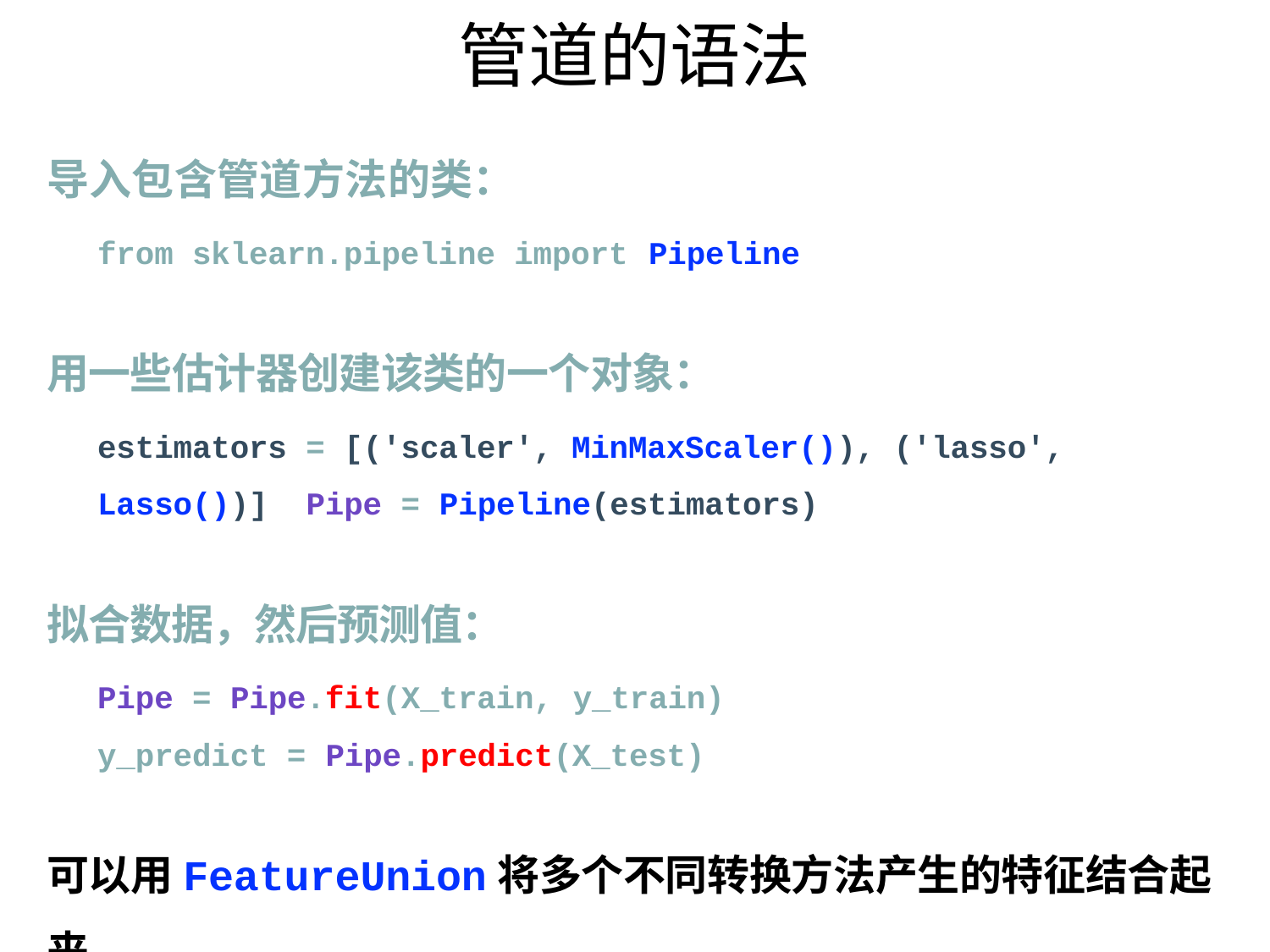

# 管道的语法
导入包含管道方法的类：
from sklearn.pipeline import Pipeline

用一些估计器创建该类的一个对象：
estimators = [('scaler', MinMaxScaler()), ('lasso', Lasso())]  Pipe = Pipeline(estimators)

拟合数据，然后预测值：
Pipe = Pipe.fit(X_train, y_train)
y_predict = Pipe.predict(X_test)

可以用FeatureUnion将多个不同转换方法产生的特征结合起来